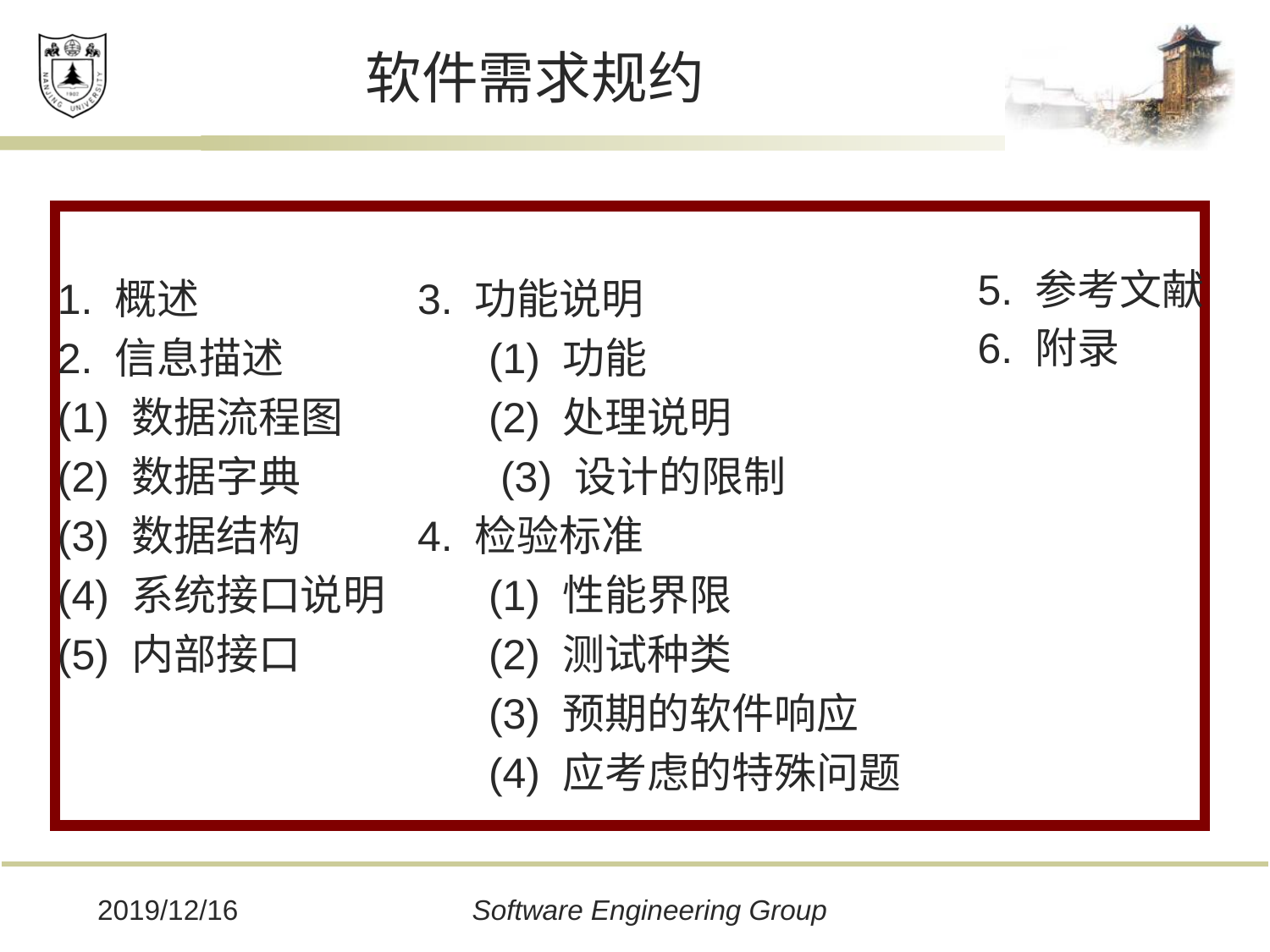

# 软件需求规约

5. 参考文献
6. 附录
3. 功能说明
      (1) 功能
      (2) 处理说明
       (3) 设计的限制
4. 检验标准
      (1) 性能界限
      (2) 测试种类
      (3) 预期的软件响应
      (4) 应考虑的特殊问题
1. 概述
2. 信息描述
(1) 数据流程图
(2) 数据字典
(3) 数据结构
(4) 系统接口说明
(5) 内部接口
2019/12/16
Software Engineering Group